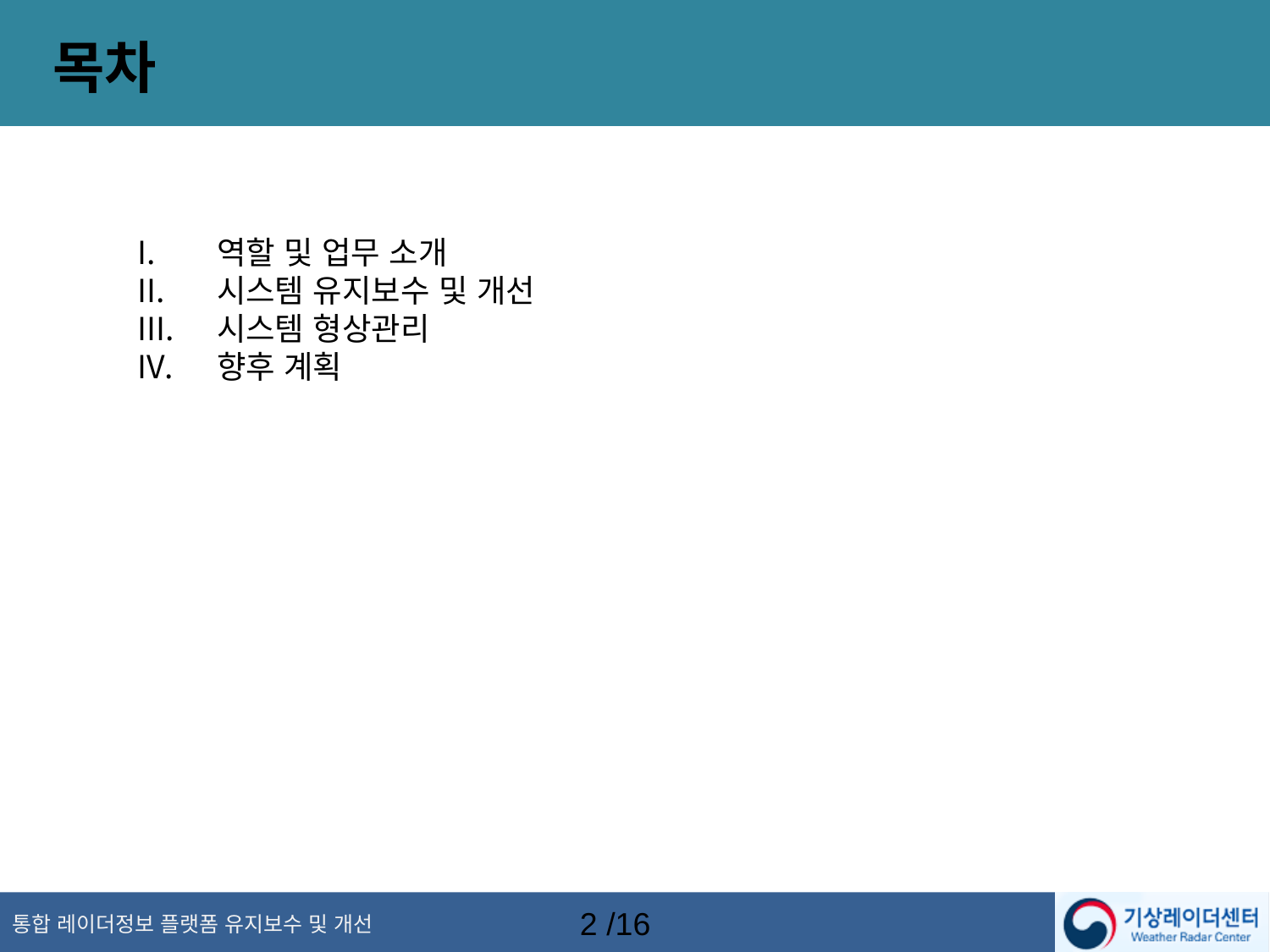

목차
역할 및 업무 소개
시스템 유지보수 및 개선
시스템 형상관리
향후 계획
2